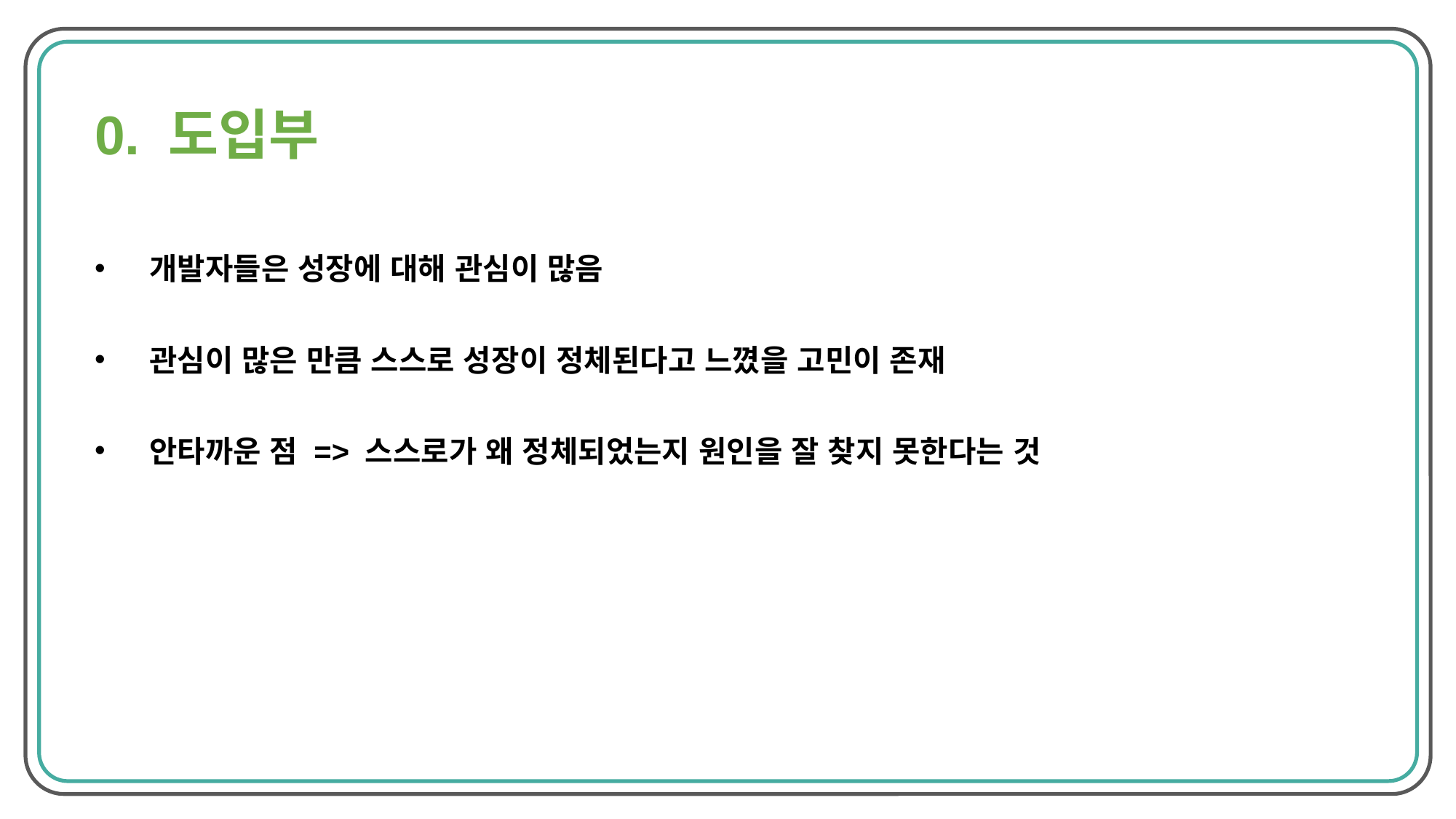

0. 도입부
개발자들은 성장에 대해 관심이 많음
관심이 많은 만큼 스스로 성장이 정체된다고 느꼈을 고민이 존재
안타까운 점 => 스스로가 왜 정체되었는지 원인을 잘 찾지 못한다는 것